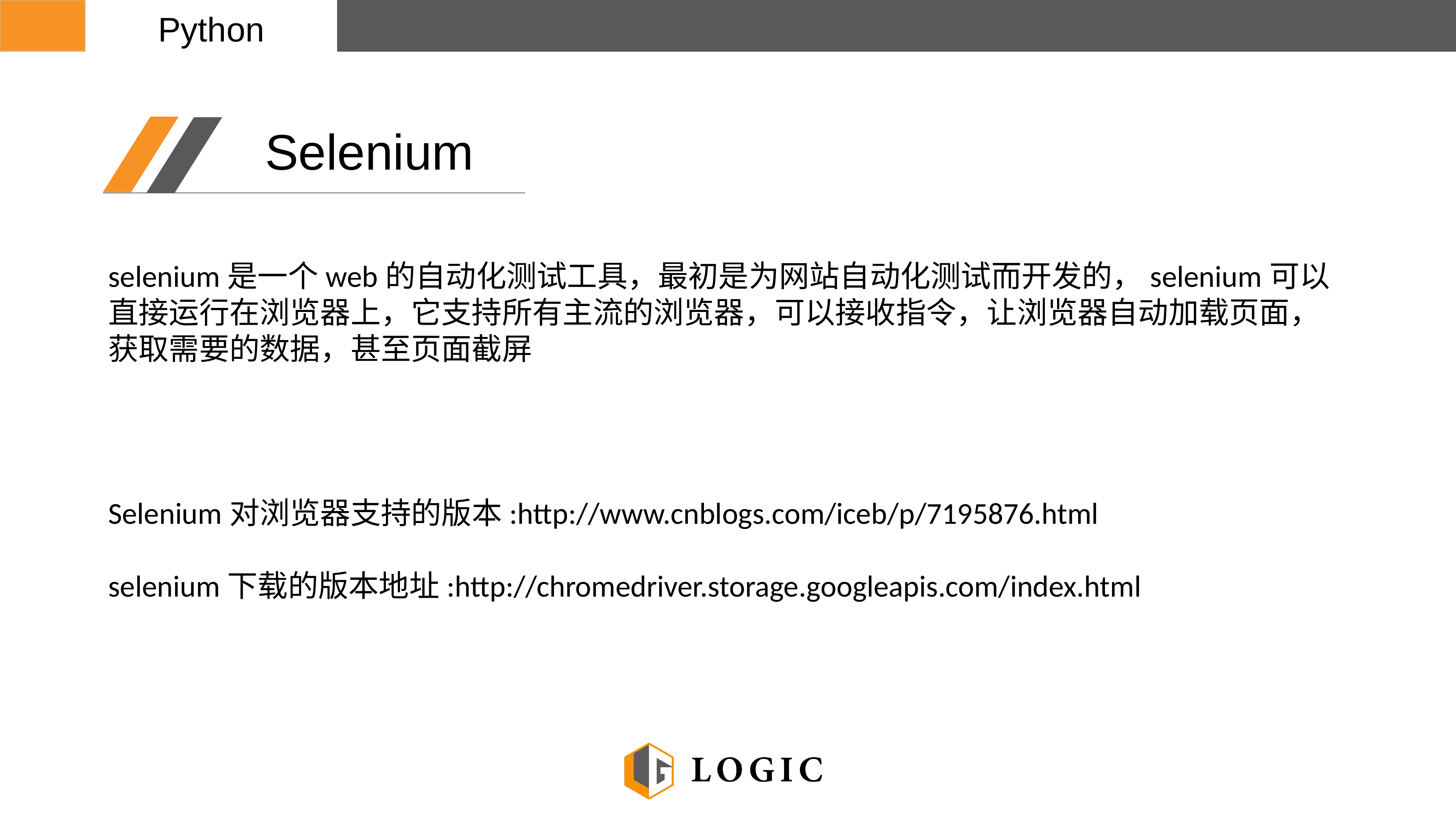

Python

Selenium

selenium是一个web的自动化测试工具，最初是为网站自动化测试而开发的，selenium可以直接运行在浏览器上，它支持所有主流的浏览器，可以接收指令，让浏览器自动加载页面，获取需要的数据，甚至页面截屏
Selenium对浏览器支持的版本:http://www.cnblogs.com/iceb/p/7195876.html

selenium下载的版本地址:http://chromedriver.storage.googleapis.com/index.html